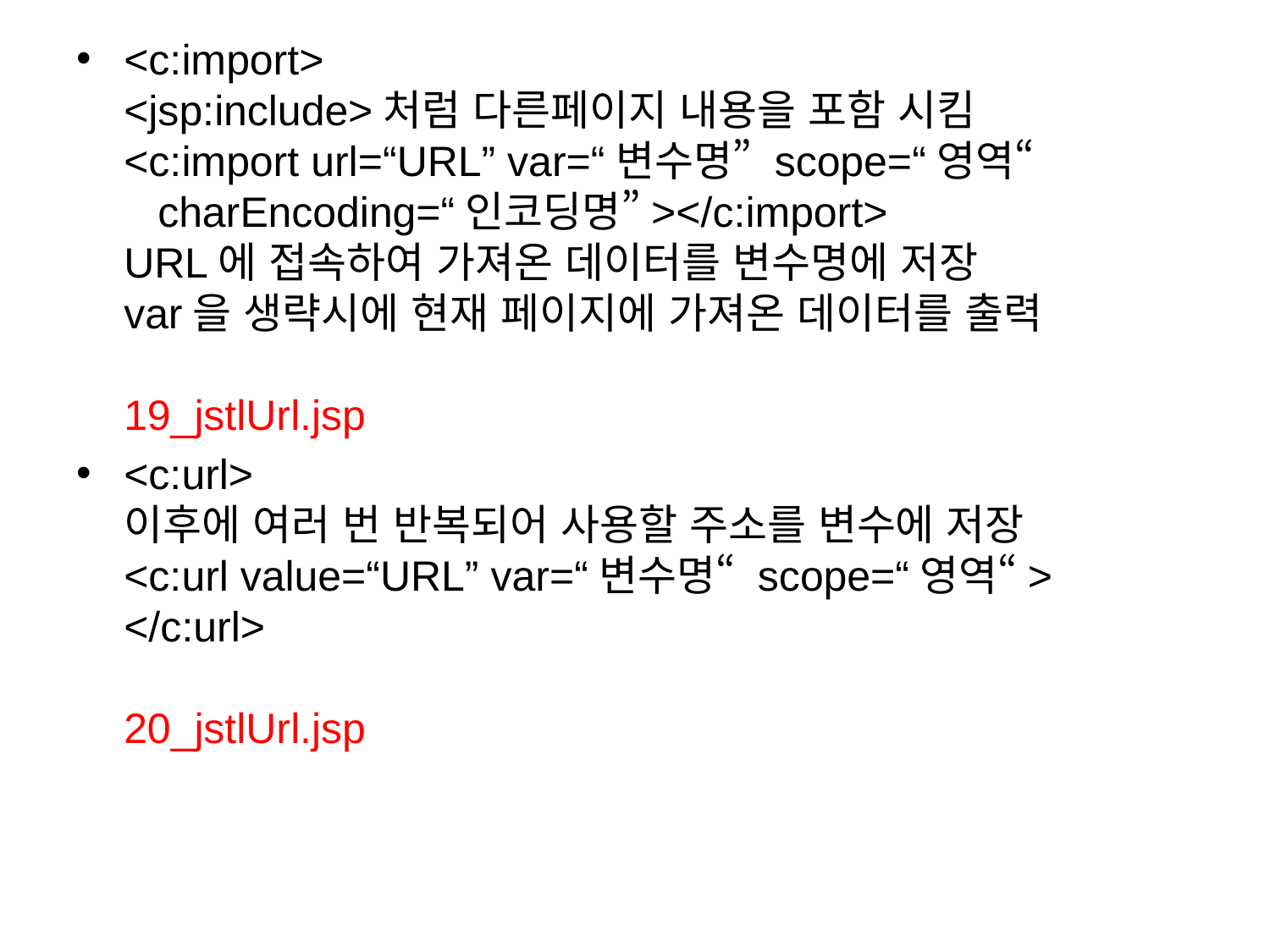

<c:import>
<jsp:include>처럼 다른페이지 내용을 포함 시킴
<c:import url=“URL” var=“변수명” scope=“영역“
  charEncoding=“인코딩명”></c:import>
URL에 접속하여 가져온 데이터를 변수명에 저장
var을 생략시에 현재 페이지에 가져온 데이터를 출력
19_jstlUrl.jsp
<c:url>
이후에 여러 번 반복되어 사용할 주소를 변수에 저장
<c:url value=“URL” var=“변수명“ scope=“영역“>
</c:url>
20_jstlUrl.jsp